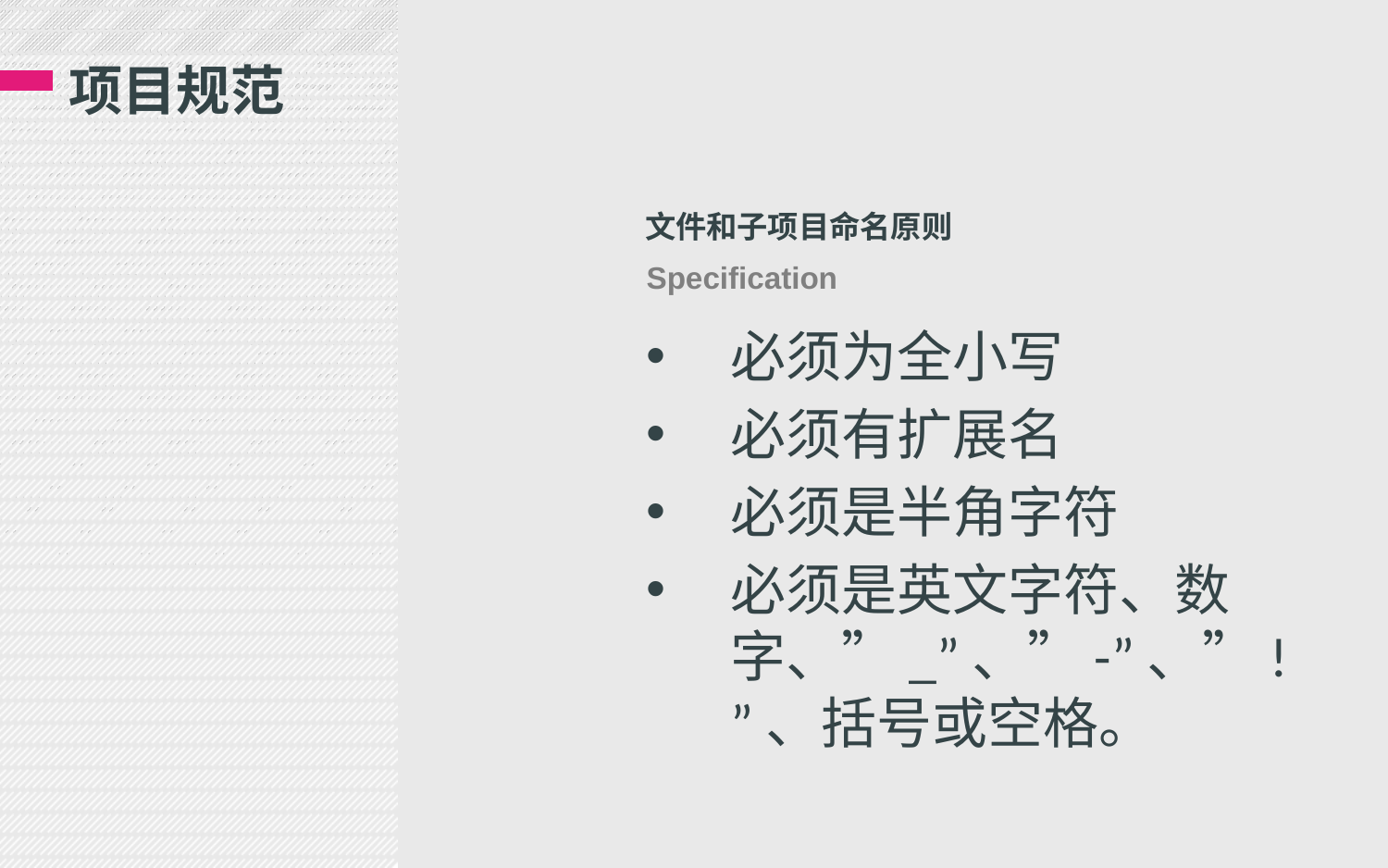

# 项目规范
文件和子项目命名原则
Specification

必须为全小写
必须有扩展名
必须是半角字符
必须是英文字符、数字、”_”、”-”、”!”、括号或空格。